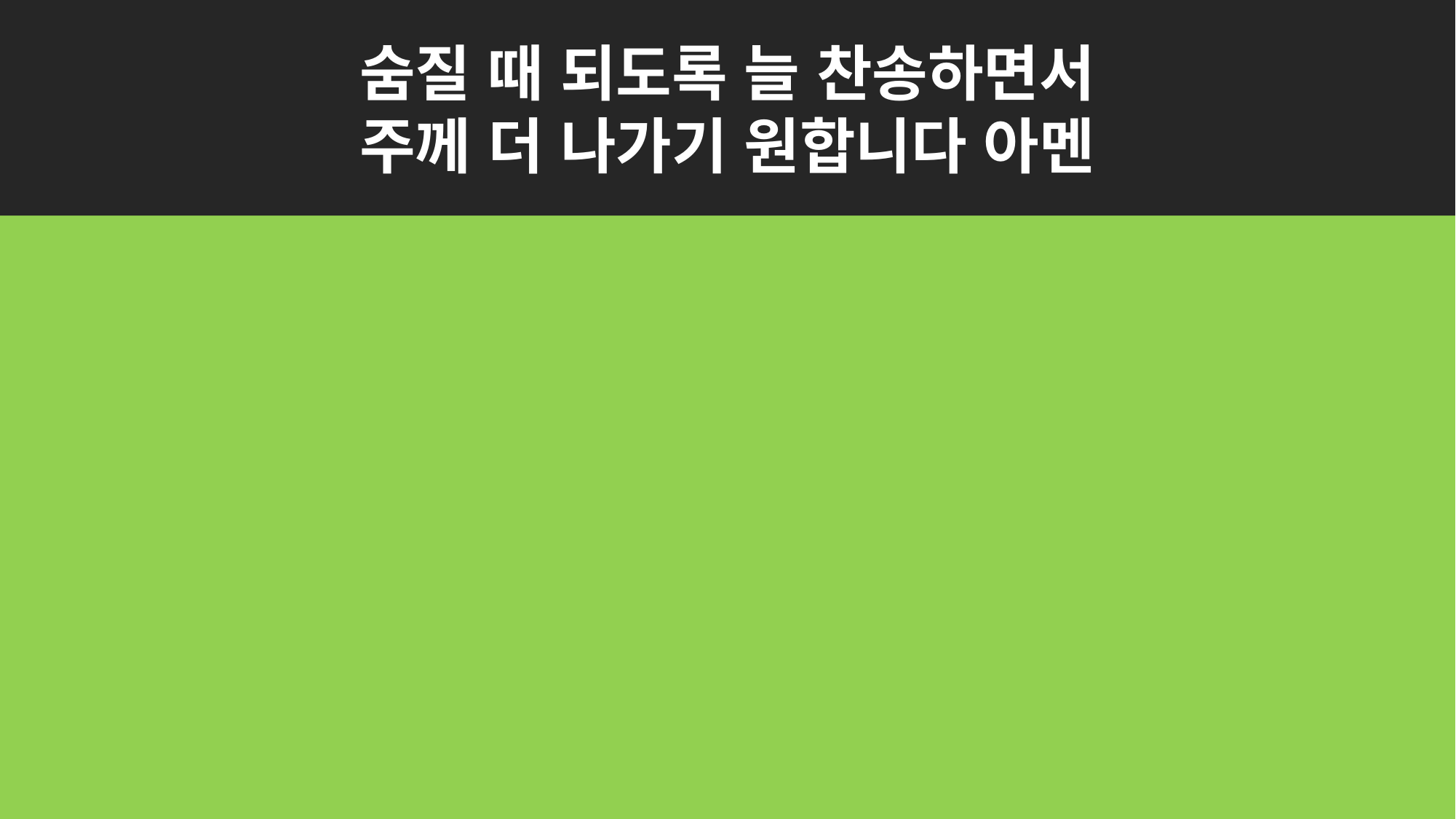

숨질 때 되도록 늘 찬송하면서
주께 더 나가기 원합니다 아멘